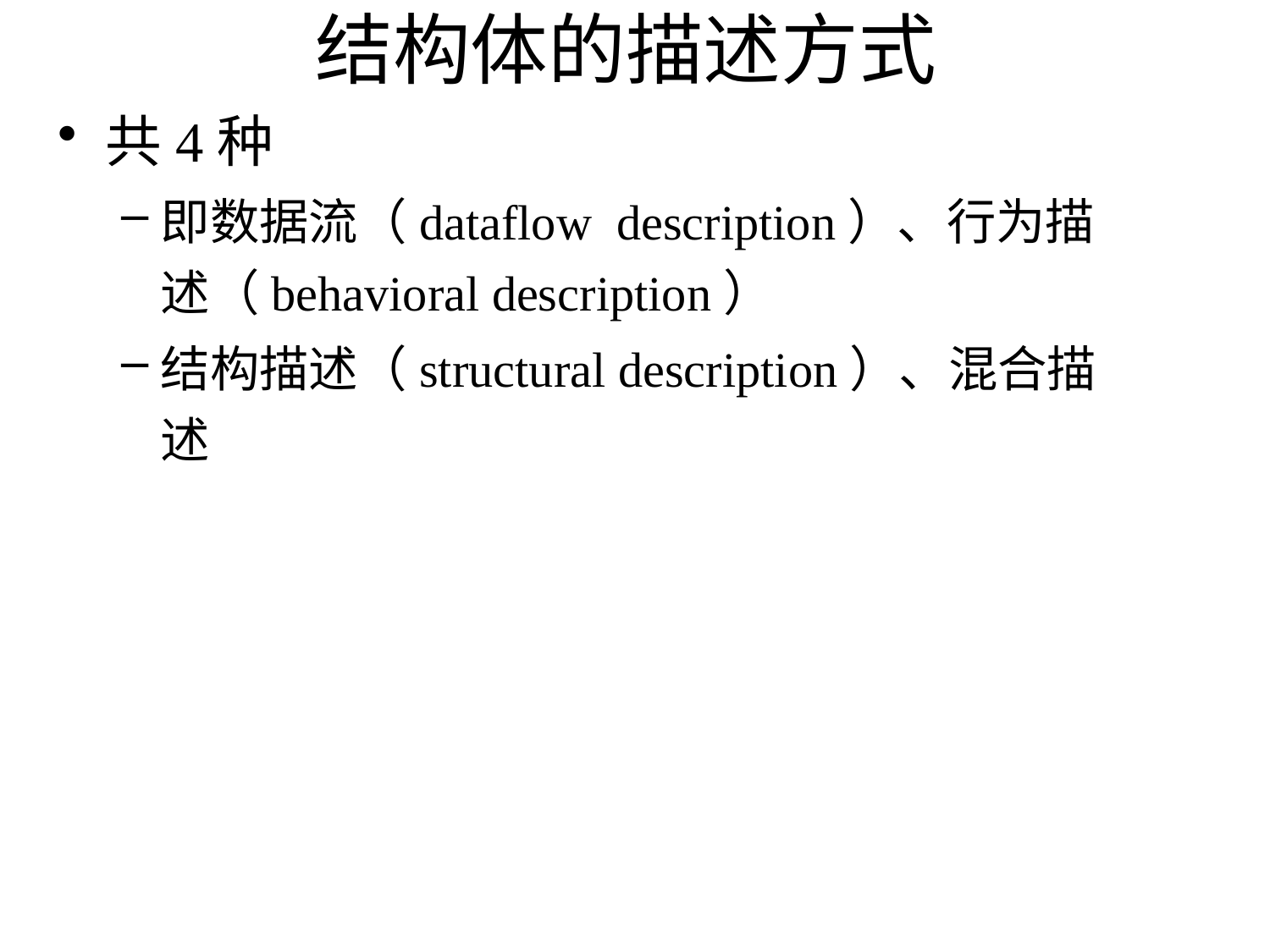

# 结构体的描述方式
共4种
即数据流（dataflow  description）、行为描述（behavioral description）
结构描述（structural description）、混合描述